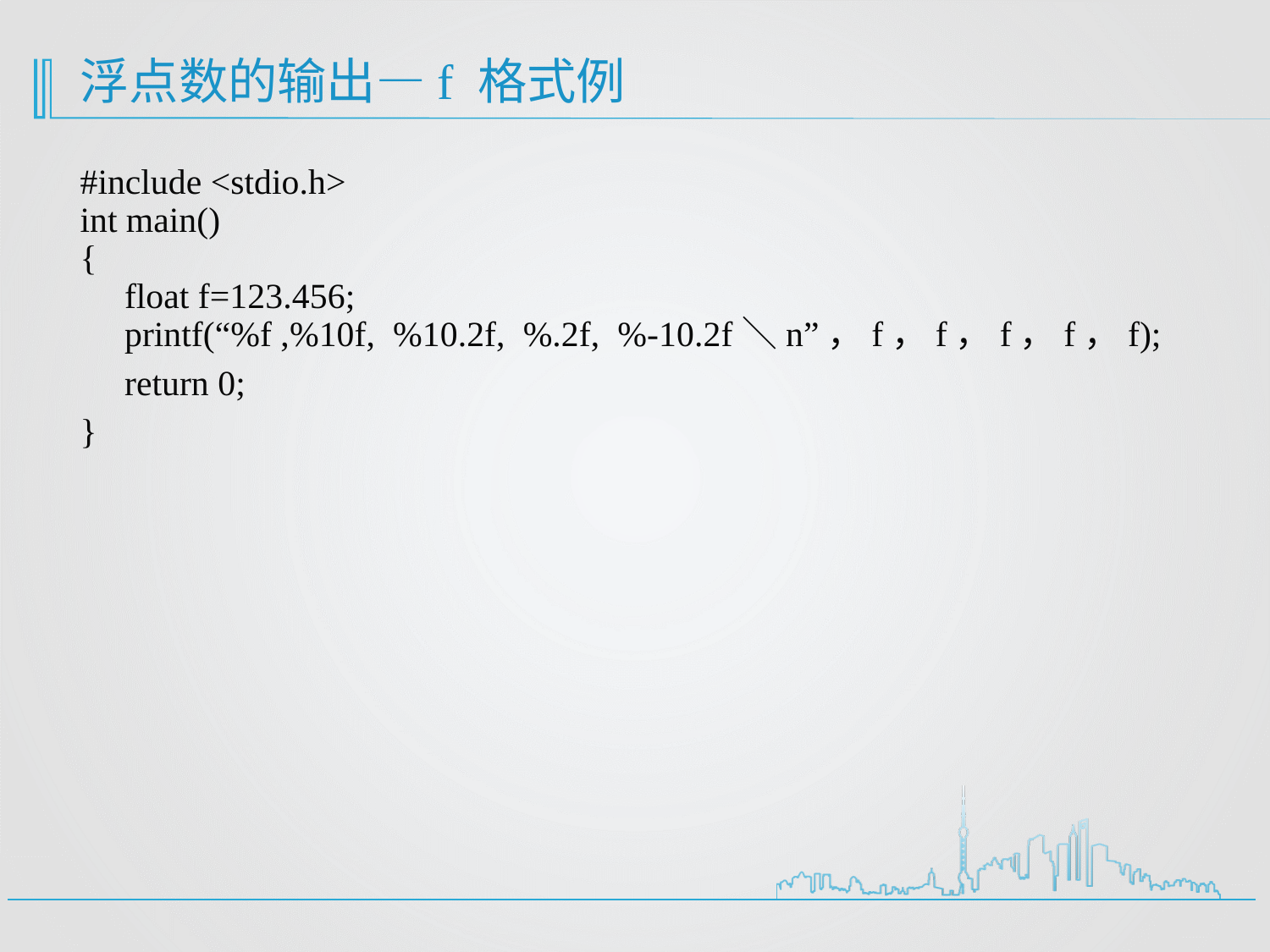

# 浮点数的输出—f 格式例
#include <stdio.h>
int main()
{
     float f=123.456;
     printf(“%f ,%10f,  %10.2f,  %.2f,  %-10.2f＼n”，f，f，f，f，f);
     return 0;
}